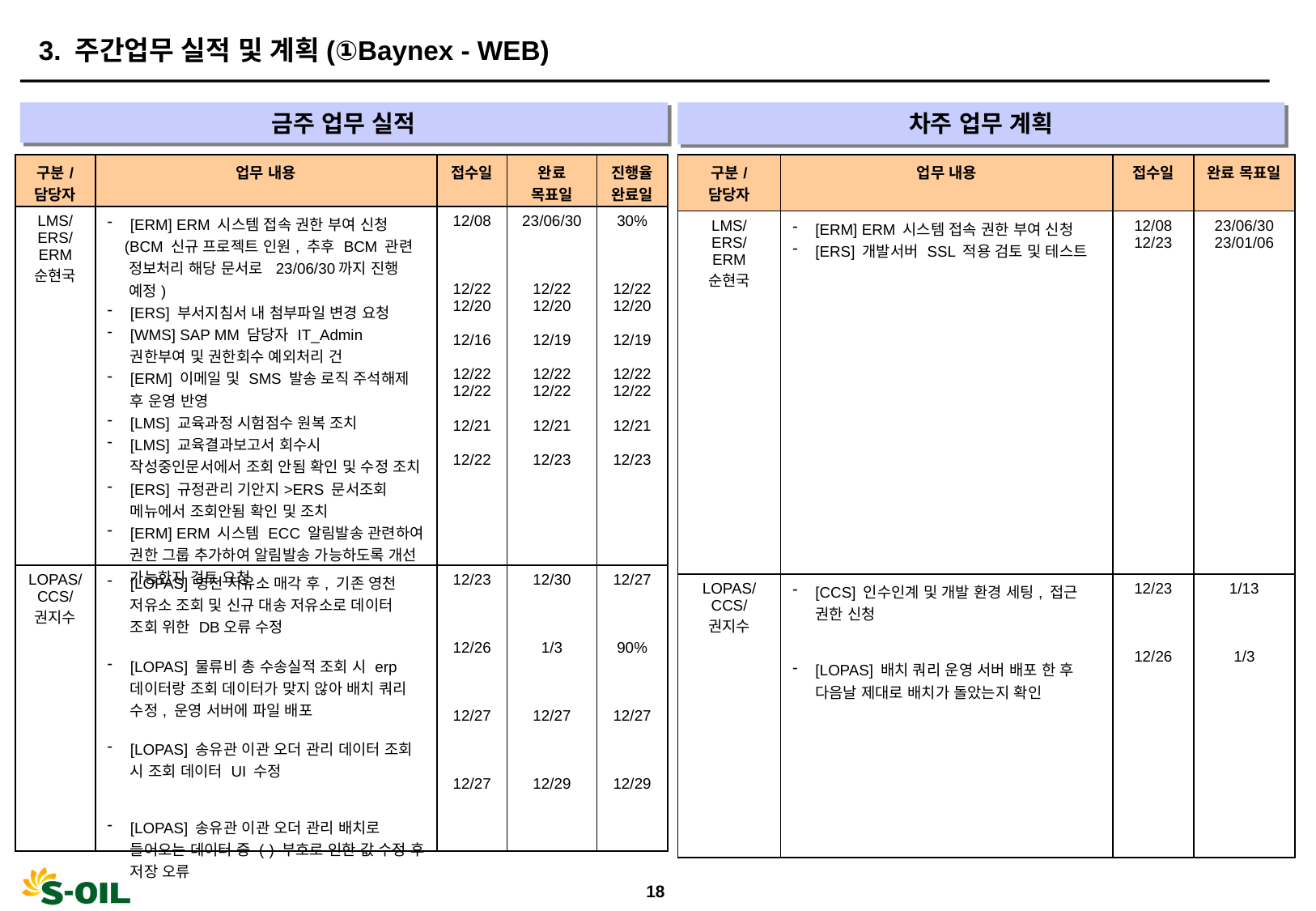

3. 주간업무 실적 및 계획(①Baynex - WEB)
금주 업무 실적
차주 업무 계획
| 구분/ 담당자 | 업무 내용 | 접수일 | 완료 목표일 | 진행율 완료일 |
| --- | --- | --- | --- | --- |
| LMS/ ERS/ ERM 순현국 | [ERM] ERM 시스템 접속 권한 부여 신청 (BCM 신규 프로젝트 인원, 추후 BCM 관련 정보처리 해당 문서로 23/06/30까지 진행 예정) [ERS] 부서지침서 내 첨부파일 변경 요청 [WMS] SAP MM 담당자 IT\_Admin 권한부여 및 권한회수 예외처리 건 [ERM] 이메일 및 SMS 발송 로직 주석해제 후 운영 반영 [LMS] 교육과정 시험점수 원복 조치 [LMS] 교육결과보고서 회수시 작성중인문서에서 조회 안됨 확인 및 수정 조치 [ERS] 규정관리 기안지>ERS 문서조회 메뉴에서 조회안됨 확인 및 조치 [ERM] ERM 시스템 ECC 알림발송 관련하여 권한 그룹 추가하여 알림발송 가능하도록 개선 가능한지 검토 요청 | 12/08 12/22 12/20 12/16 12/22 12/22 12/21 12/22 | 23/06/30 12/22 12/20 12/19 12/22 12/22 12/21 12/23 | 30% 12/22 12/20 12/19 12/22 12/22 12/21 12/23 |
| LOPAS/ CCS/ 권지수 | [LOPAS] 영천 저유소 매각 후, 기존 영천 저유소 조회 및 신규 대송 저유소로 데이터 조회 위한 DB오류 수정 [LOPAS] 물류비 총 수송실적 조회 시 erp 데이터랑 조회 데이터가 맞지 않아 배치 쿼리 수정, 운영 서버에 파일 배포 [LOPAS] 송유관 이관 오더 관리 데이터 조회 시 조회 데이터 UI 수정 [LOPAS] 송유관 이관 오더 관리 배치로 들어오는 데이터 중 (-) 부호로 인한 값 수정 후 저장 오류 | 12/23 12/26 12/27 12/27 | 12/30 1/3 12/27 12/29 | 12/27 90% 12/27 12/29 |
| 구분/ 담당자 | 업무 내용 | 접수일 | 완료 목표일 |
| --- | --- | --- | --- |
| LMS/ ERS/ ERM 순현국 | [ERM] ERM 시스템 접속 권한 부여 신청 [ERS] 개발서버 SSL 적용 검토 및 테스트 | 12/08 12/23 | 23/06/30 23/01/06 |
| LOPAS/ CCS/ 권지수 | [CCS] 인수인계 및 개발 환경 세팅, 접근 권한 신청 [LOPAS] 배치 쿼리 운영 서버 배포 한 후 다음날 제대로 배치가 돌았는지 확인 | 12/23 12/26 | 1/13 1/3 |